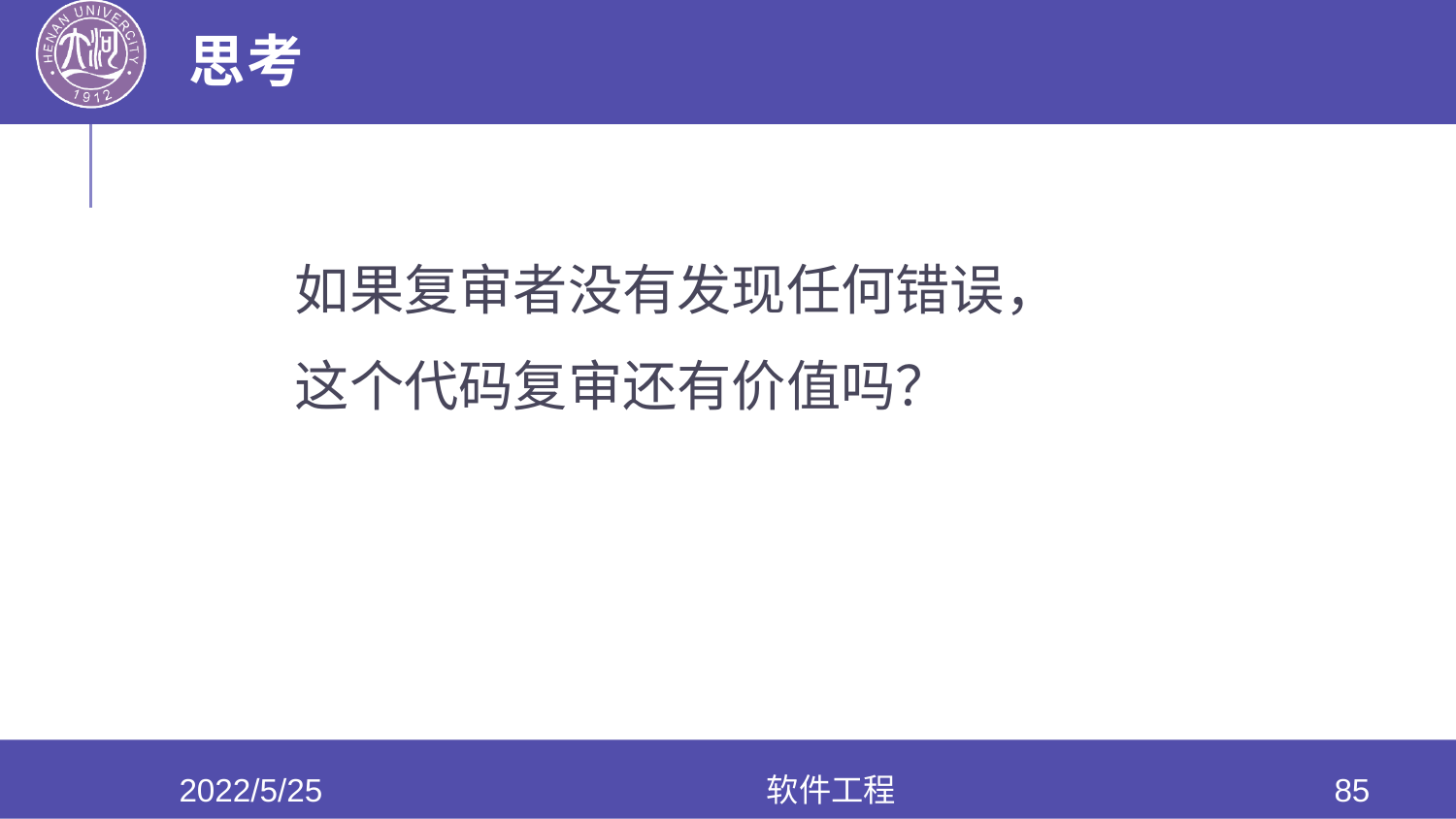

# 思考
如果复审者没有发现任何错误，
这个代码复审还有价值吗？
2022/5/25
软件工程
85